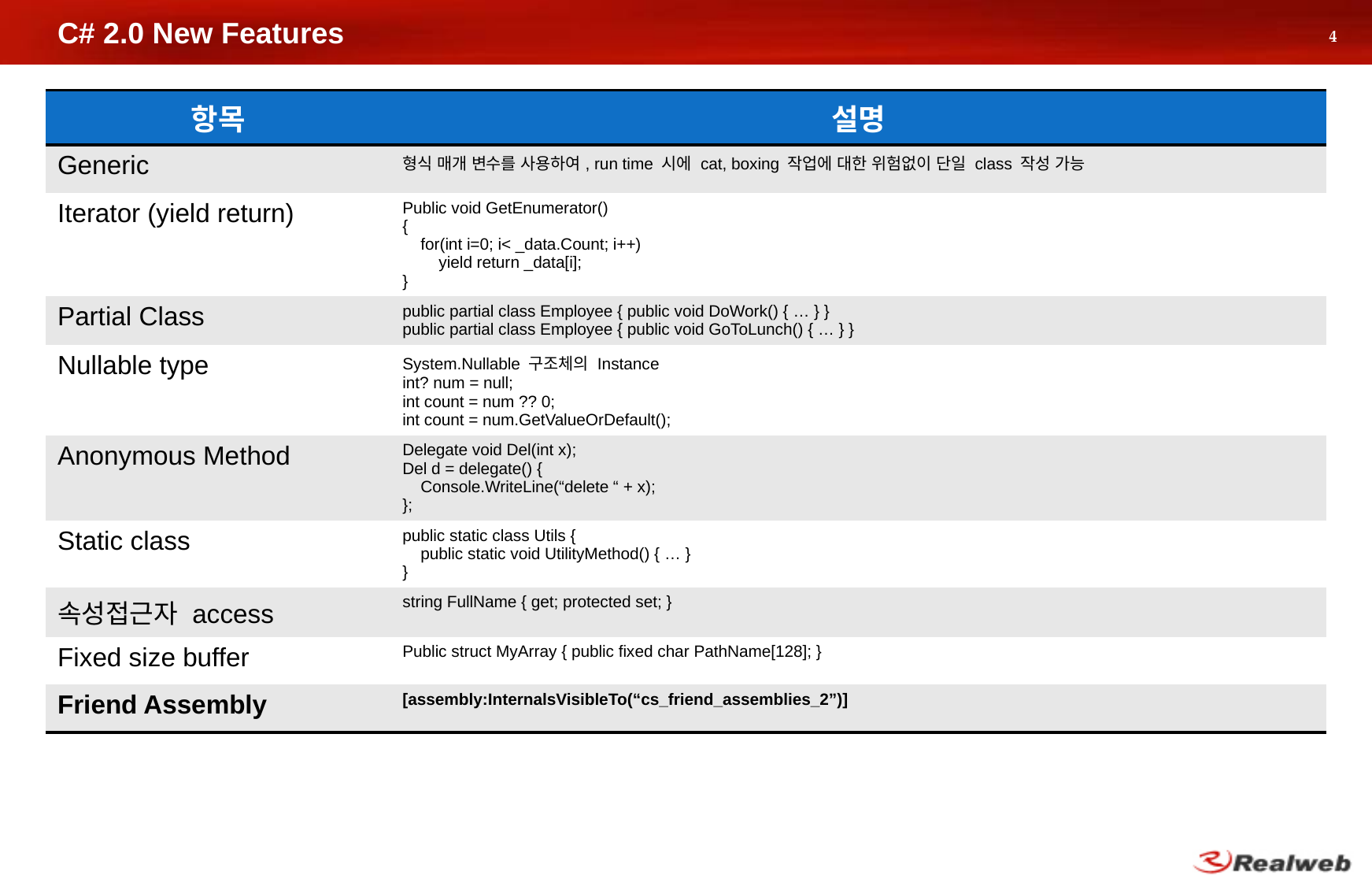

# C# 2.0 New Features
4
| 항목 | 설명 |
| --- | --- |
| Generic | 형식 매개 변수를 사용하여, run time 시에 cat, boxing 작업에 대한 위험없이 단일 class 작성 가능 |
| Iterator (yield return) | Public void GetEnumerator() { for(int i=0; i< \_data.Count; i++) yield return \_data[i]; } |
| Partial Class | public partial class Employee { public void DoWork() { … } } public partial class Employee { public void GoToLunch() { … } } |
| Nullable type | System.Nullable 구조체의 Instance int? num = null; int count = num ?? 0; int count = num.GetValueOrDefault(); |
| Anonymous Method | Delegate void Del(int x); Del d = delegate() { Console.WriteLine(“delete “ + x); }; |
| Static class | public static class Utils { public static void UtilityMethod() { … } } |
| 속성접근자 access | string FullName { get; protected set; } |
| Fixed size buffer | Public struct MyArray { public fixed char PathName[128]; } |
| Friend Assembly | [assembly:InternalsVisibleTo(“cs\_friend\_assemblies\_2”)] |